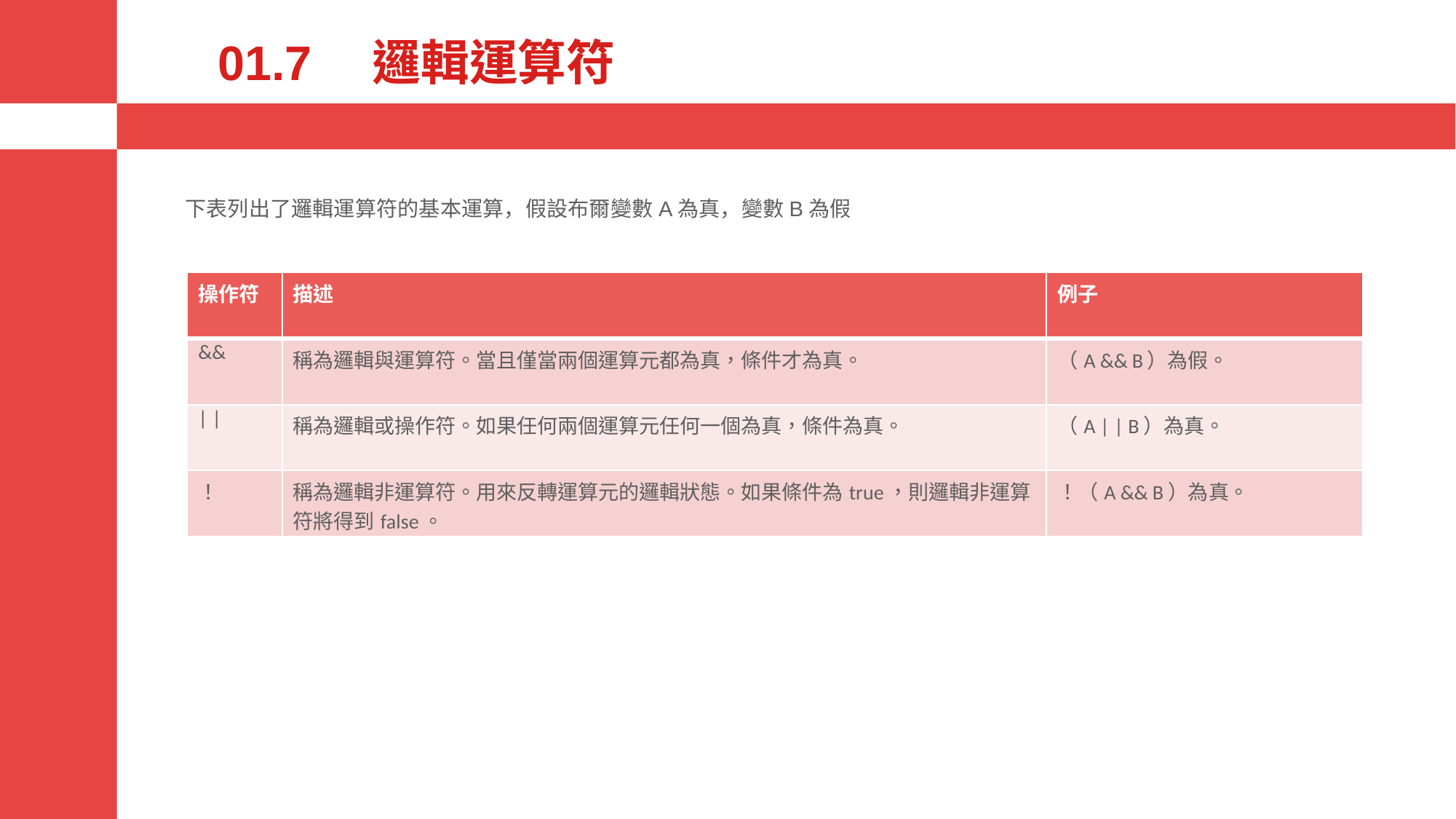

# 01.7　邏輯運算符
下表列出了邏輯運算符的基本運算，假設布爾變數A為真，變數B為假
| 操作符 | 描述 | 例子 |
| --- | --- | --- |
| && | 稱為邏輯與運算符。當且僅當兩個運算元都為真，條件才為真。 | （A && B）為假。 |
| | | | 稱為邏輯或操作符。如果任何兩個運算元任何一個為真，條件為真。 | （A | | B）為真。 |
| ！ | 稱為邏輯非運算符。用來反轉運算元的邏輯狀態。如果條件為true，則邏輯非運算符將得到false。 | ！（A && B）為真。 |